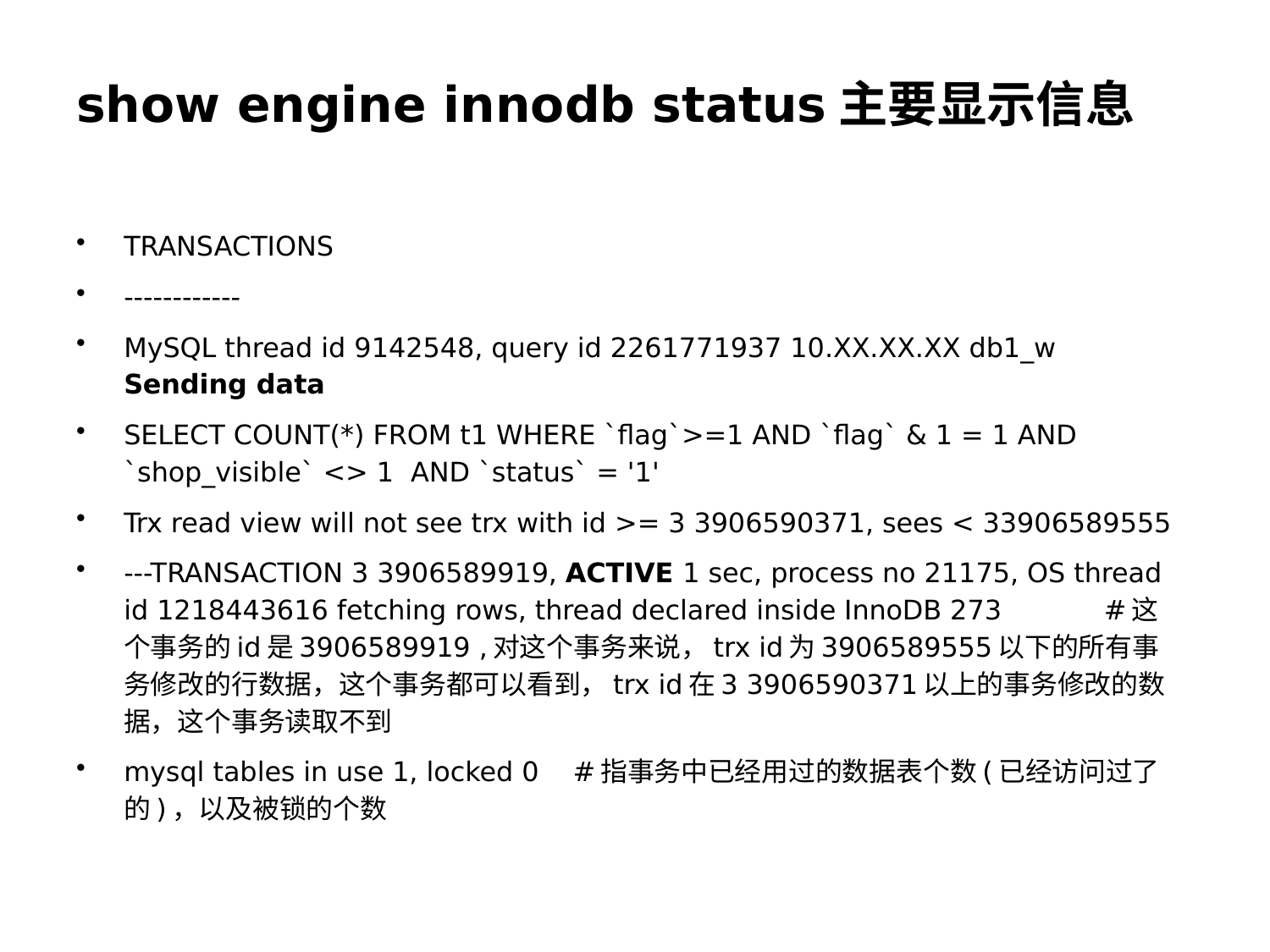

# show engine innodb status主要显示信息
TRANSACTIONS
------------
MySQL thread id 9142548, query id 2261771937 10.XX.XX.XX db1_w Sending data
SELECT COUNT(*) FROM t1 WHERE `flag`>=1 AND `flag` & 1 = 1 AND `shop_visible` <> 1  AND `status` = '1'
Trx read view will not see trx with id >= 3 3906590371, sees < 33906589555
---TRANSACTION 3 3906589919, ACTIVE 1 sec, process no 21175, OS thread id 1218443616 fetching rows, thread declared inside InnoDB 273	 #这个事务的id是3906589919 ,对这个事务来说，trx id为3906589555以下的所有事务修改的行数据，这个事务都可以看到，trx id在3 3906590371以上的事务修改的数据，这个事务读取不到
mysql tables in use 1, locked 0    #指事务中已经用过的数据表个数(已经访问过了的)，以及被锁的个数